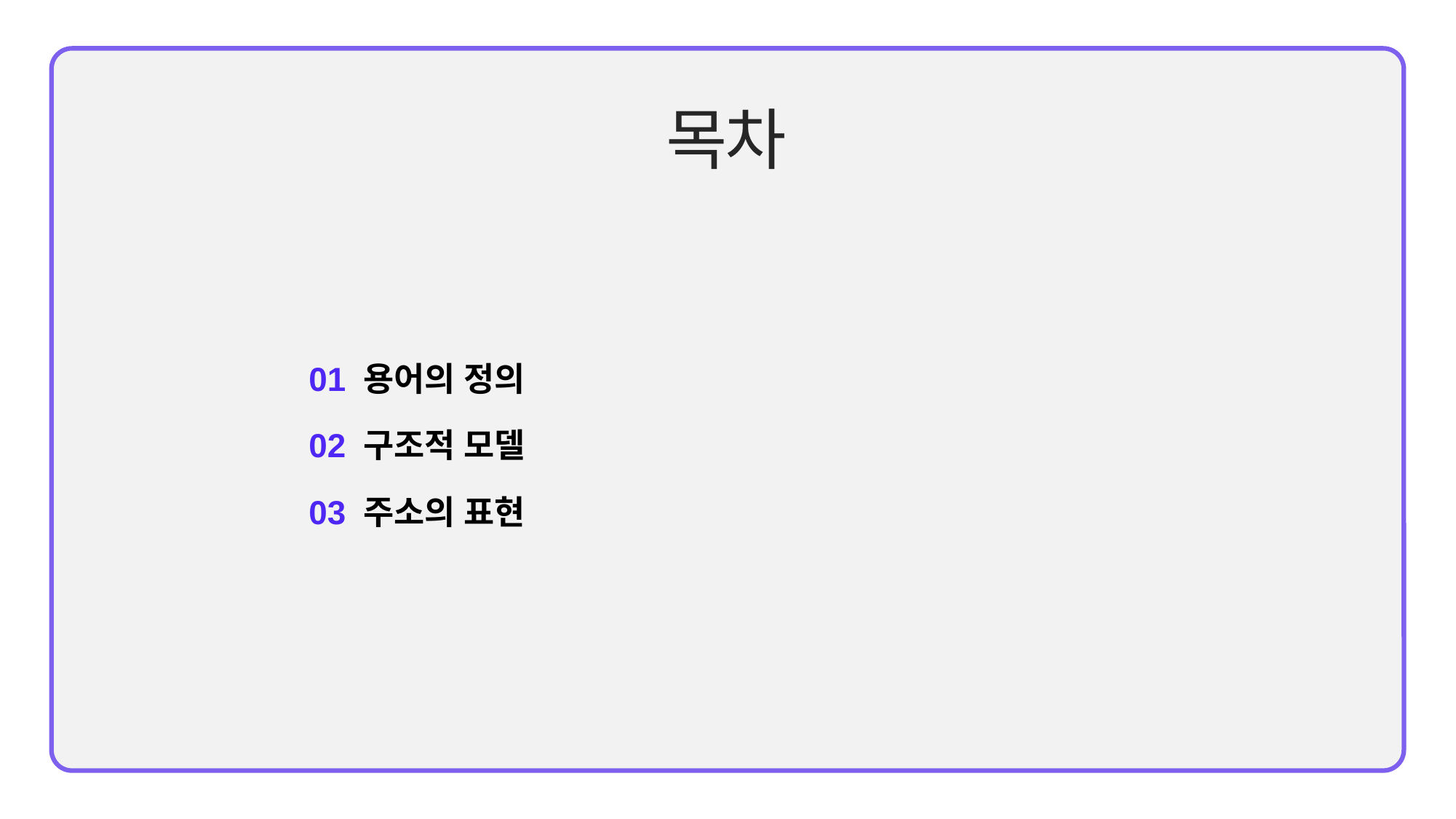

01 용어의 정의
02 구조적 모델
03 주소의 표현